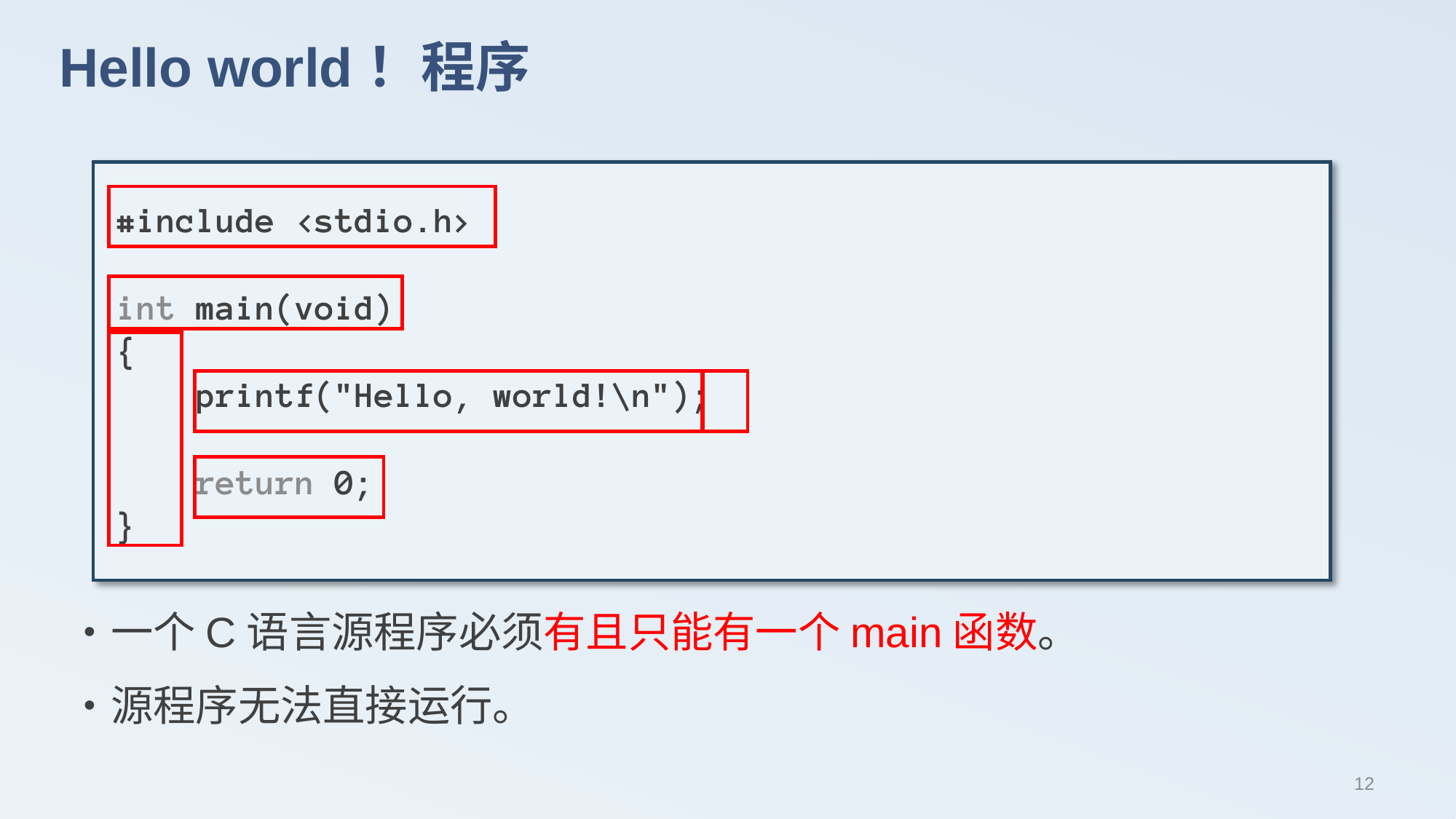

# Hello world！程序
#include <stdio.h>

int main(void)
{
    printf("Hello, world!\n");

    return 0;
}

一个C语言源程序必须有且只能有一个main函数。
源程序无法直接运行。